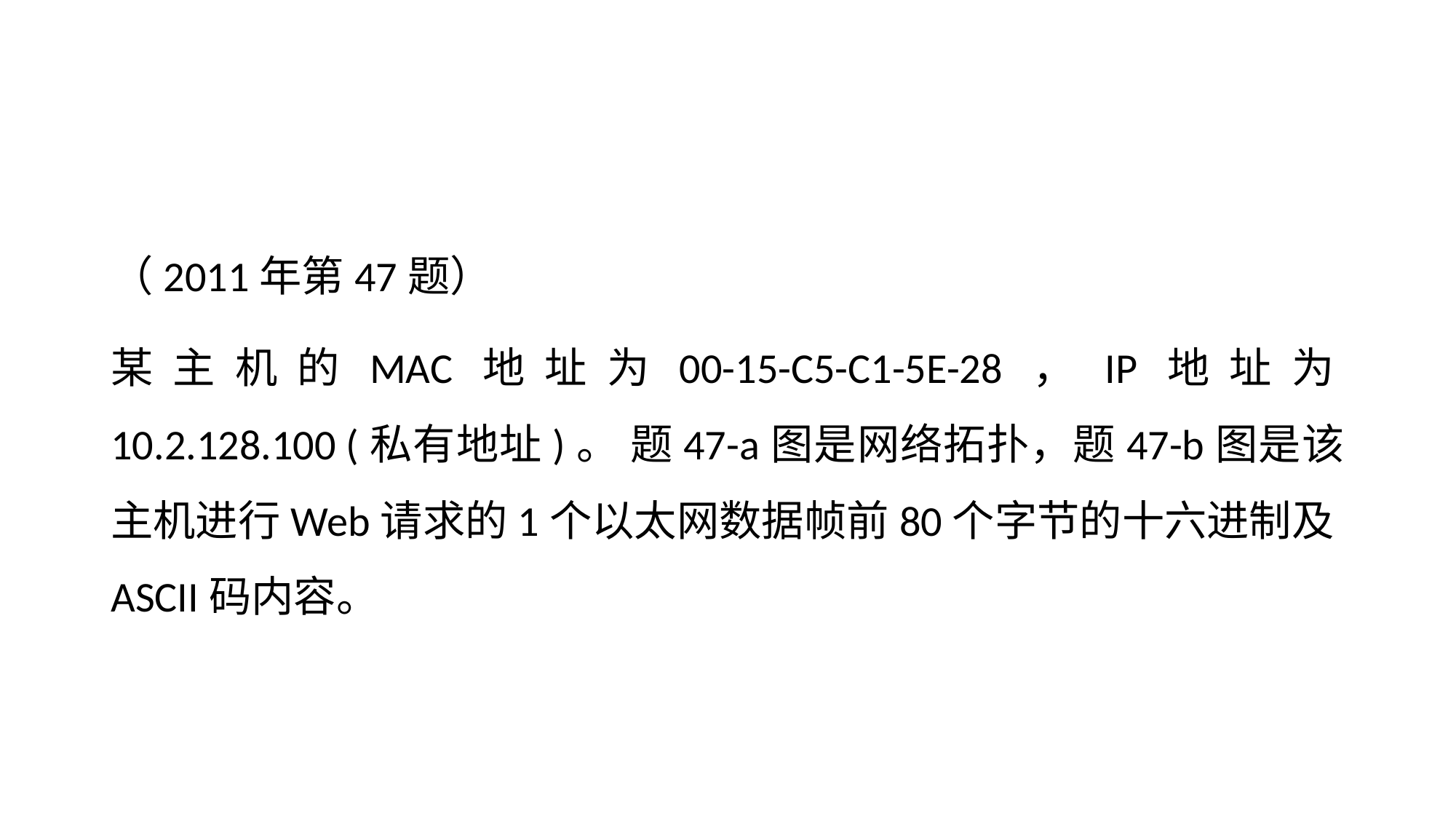

#
（2011年第47题）
某主机的MAC地址为00-15-C5-C1-5E-28，IP地址为10.2.128.100 (私有地址)。 题47-a图是网络拓扑，题47-b图是该主机进行Web请求的1个以太网数据帧前80个字节的十六进制及ASCII码内容。